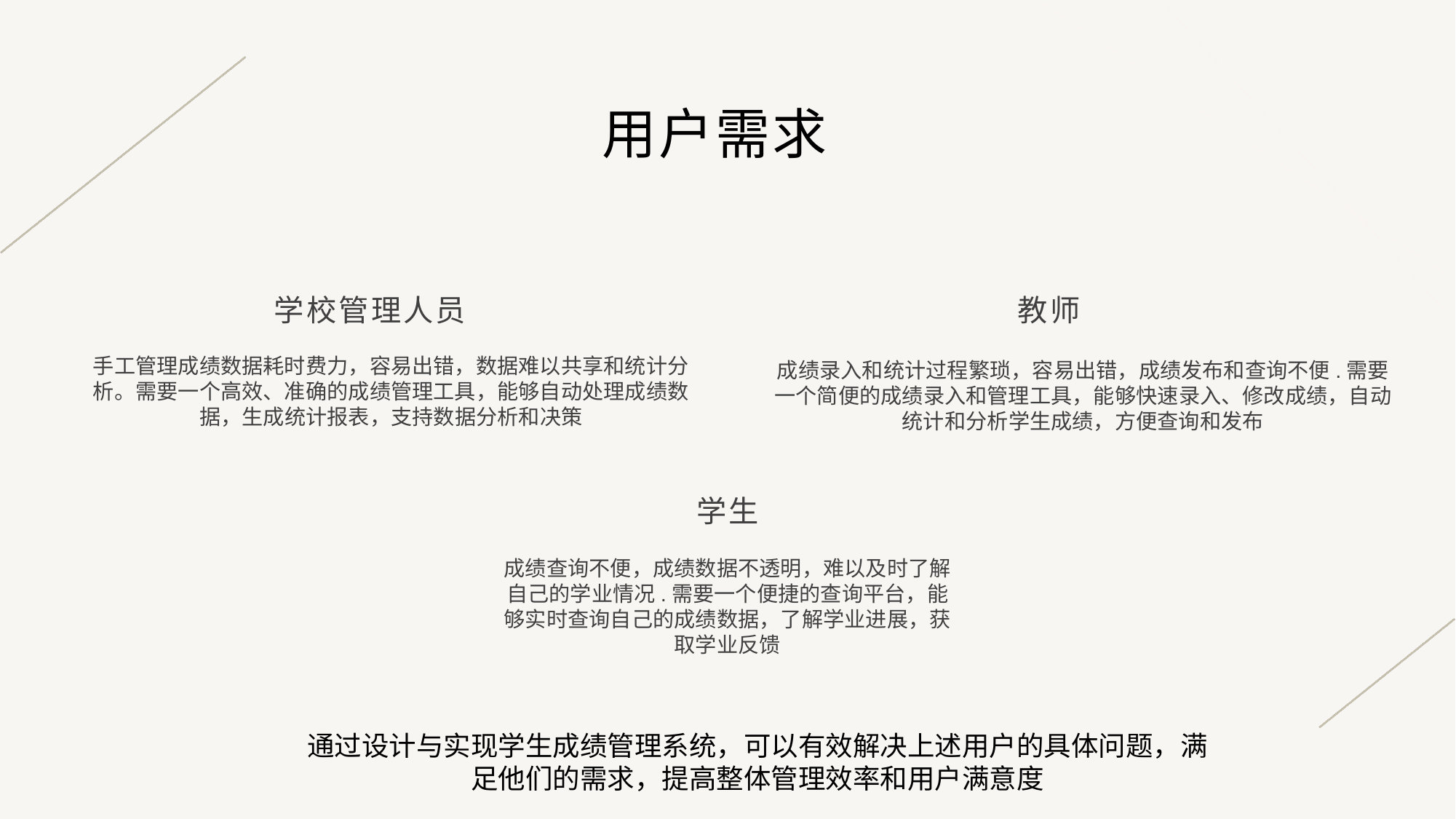

# 用户需求
教师
学校管理人员
手工管理成绩数据耗时费力，容易出错，数据难以共享和统计分析。需要一个高效、准确的成绩管理工具，能够自动处理成绩数据，生成统计报表，支持数据分析和决策
成绩录入和统计过程繁琐，容易出错，成绩发布和查询不便.需要一个简便的成绩录入和管理工具，能够快速录入、修改成绩，自动统计和分析学生成绩，方便查询和发布
学生
成绩查询不便，成绩数据不透明，难以及时了解自己的学业情况.需要一个便捷的查询平台，能够实时查询自己的成绩数据，了解学业进展，获取学业反馈

通过设计与实现学生成绩管理系统，可以有效解决上述用户的具体问题，满足他们的需求，提高整体管理效率和用户满意度